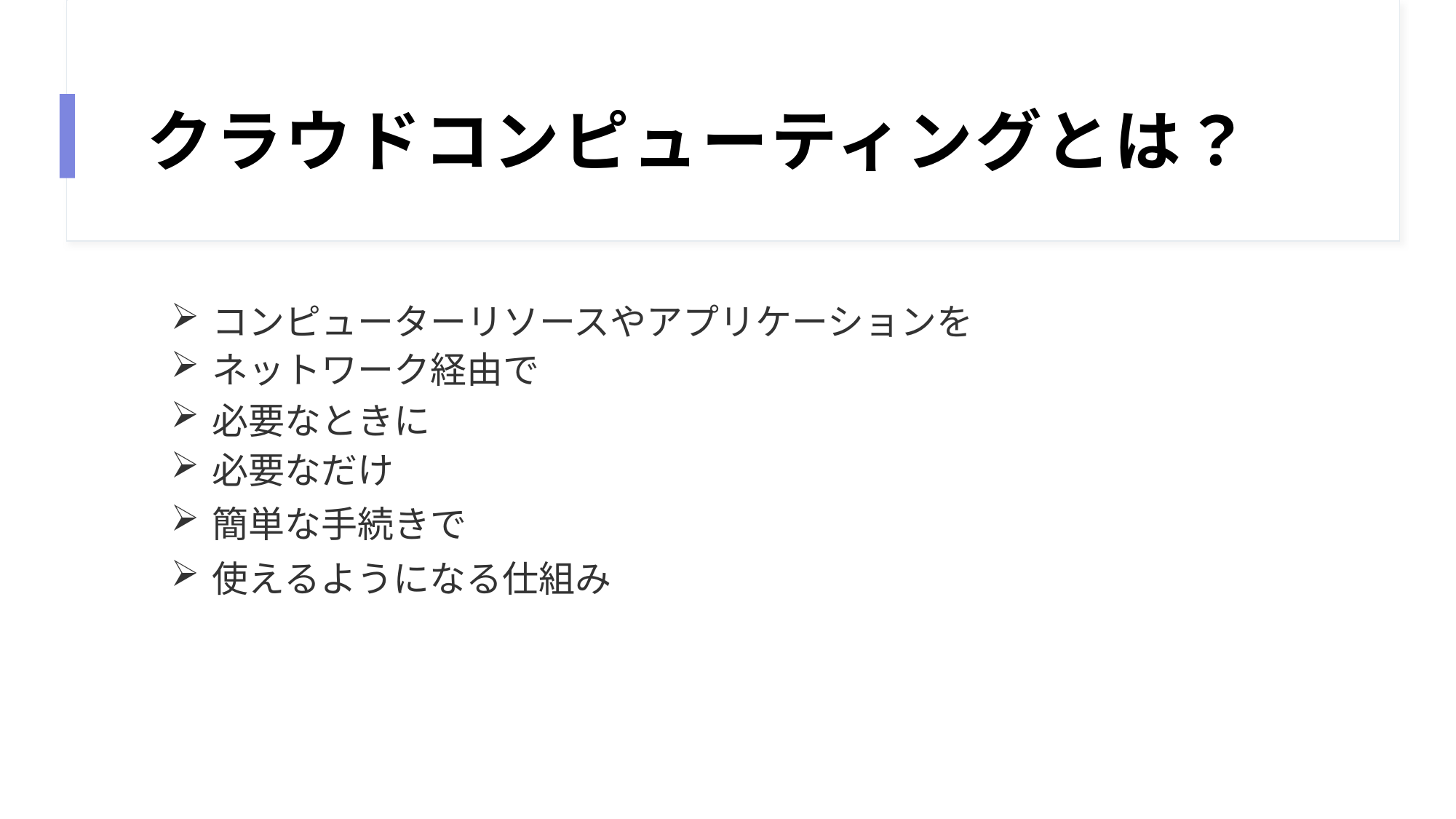

# クラウドコンピューティングとは？
コンピューターリソースやアプリケーションを
ネットワーク経由で
必要なときに
必要なだけ
簡単な手続きで
使えるようになる仕組み